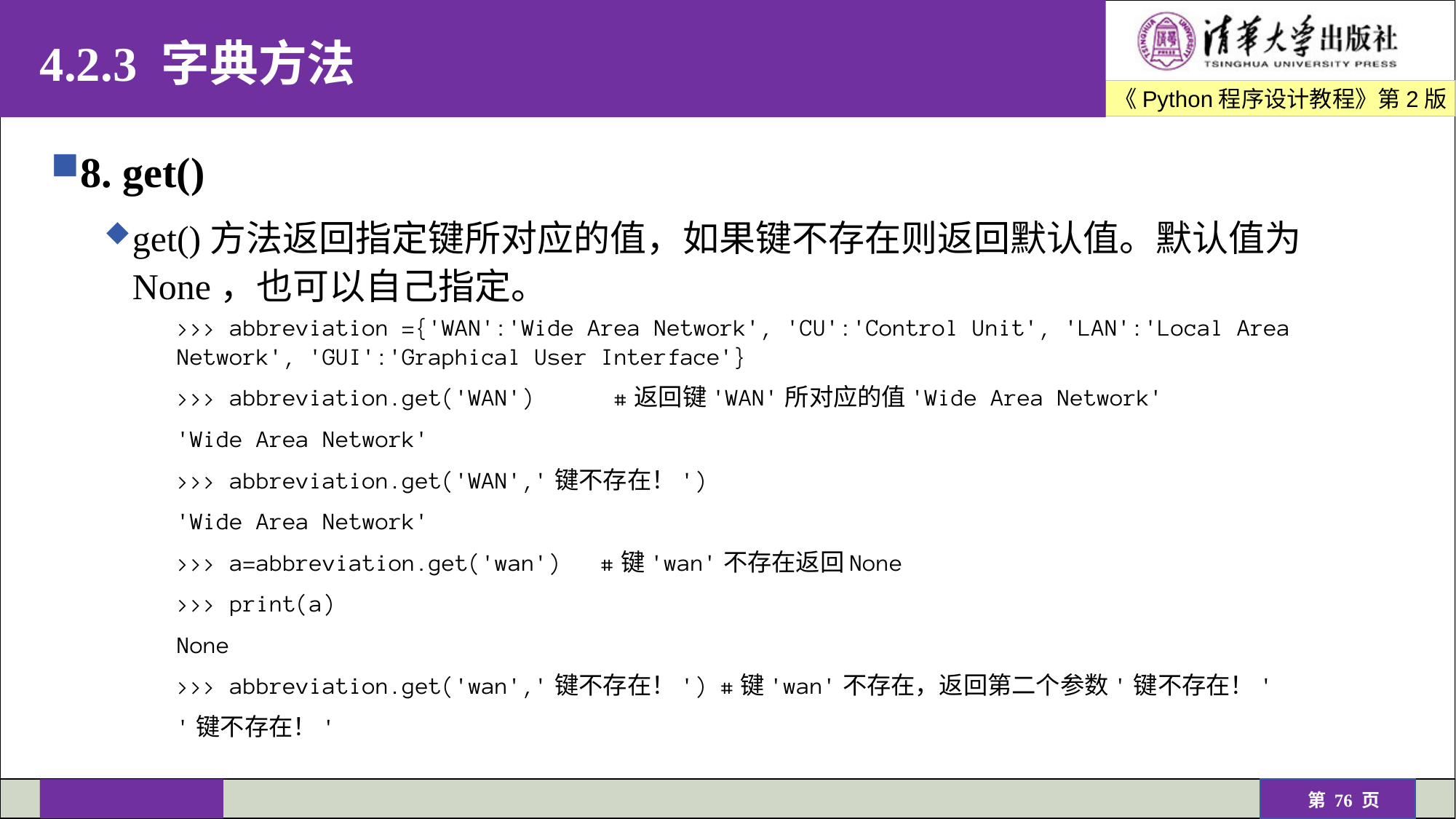

# 4.2.3 字典方法
8. get()
get()方法返回指定键所对应的值，如果键不存在则返回默认值。默认值为None，也可以自己指定。
>>> abbreviation ={'WAN':'Wide Area Network', 'CU':'Control Unit', 'LAN':'Local Area Network', 'GUI':'Graphical User Interface'}
>>> abbreviation.get('WAN')      #返回键'WAN'所对应的值'Wide Area Network'
'Wide Area Network'
>>> abbreviation.get('WAN','键不存在！')
'Wide Area Network'
>>> a=abbreviation.get('wan')   #键'wan'不存在返回None
>>> print(a)
None
>>> abbreviation.get('wan','键不存在！') #键'wan'不存在，返回第二个参数'键不存在！'
'键不存在！'